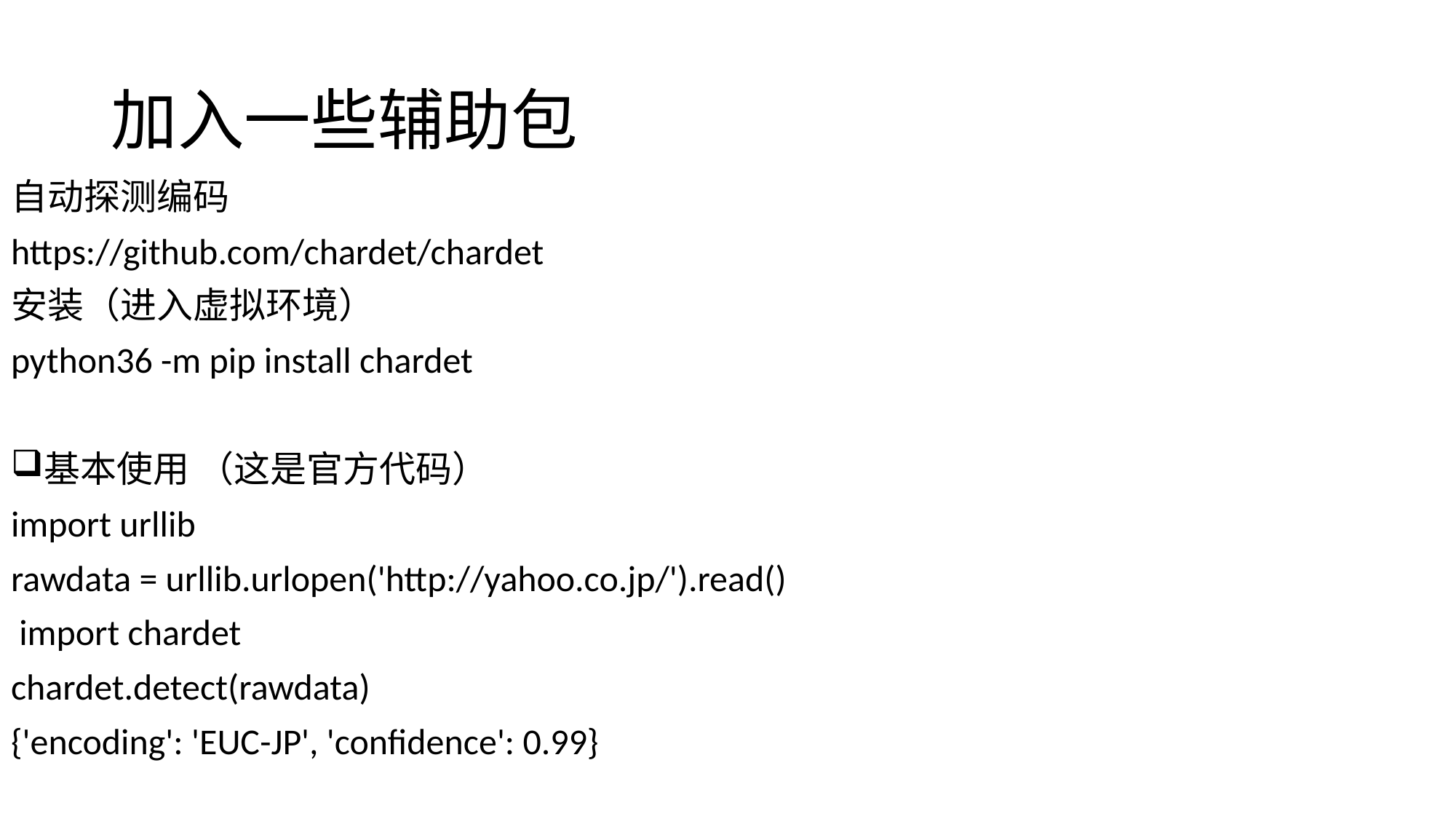

# 加入一些辅助包
自动探测编码
https://github.com/chardet/chardet
安装（进入虚拟环境）
python36 -m pip install chardet

基本使用 （这是官方代码）
import urllib
rawdata = urllib.urlopen('http://yahoo.co.jp/').read()
 import chardet
chardet.detect(rawdata)
{'encoding': 'EUC-JP', 'confidence': 0.99}